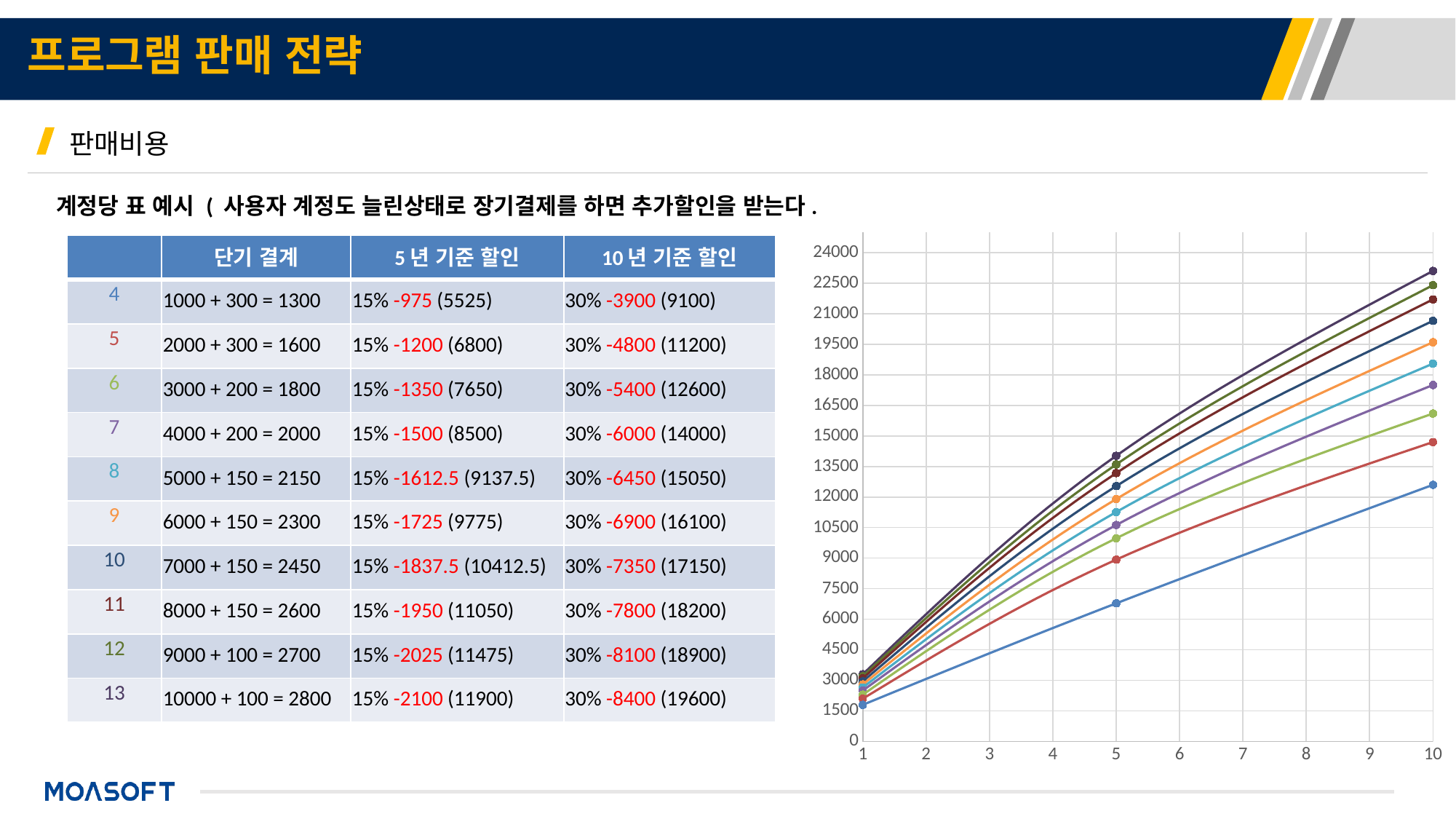

# 프로그램 판매 전략
판매비용

계정당 표 예시 ( 사용자 계정도 늘린상태로 장기결제를 하면 추가할인을 받는다.

### Chart

| Category | Y 값 | 열1 | 열2 | 열3 | 열4 | 열5 | 열6 | 열7 | 열8 | 열9 |
|---|---|---|---|---|---|---|---|---|---|---|
|  | 단기 결계 | 5년 기준 할인 | 10년 기준 할인 |
| --- | --- | --- | --- |
| 4 | 1000 + 300 = 1300 | 15% -975 (5525) | 30% -3900 (9100) |
| 5 | 2000 + 300 = 1600 | 15% -1200 (6800) | 30% -4800 (11200) |
| 6 | 3000 + 200 = 1800 | 15% -1350 (7650) | 30% -5400 (12600) |
| 7 | 4000 + 200 = 2000 | 15% -1500 (8500) | 30% -6000 (14000) |
| 8 | 5000 + 150 = 2150 | 15% -1612.5 (9137.5) | 30% -6450 (15050) |
| 9 | 6000 + 150 = 2300 | 15% -1725 (9775) | 30% -6900 (16100) |
| 10 | 7000 + 150 = 2450 | 15% -1837.5 (10412.5) | 30% -7350 (17150) |
| 11 | 8000 + 150 = 2600 | 15% -1950 (11050) | 30% -7800 (18200) |
| 12 | 9000 + 100 = 2700 | 15% -2025 (11475) | 30% -8100 (18900) |
| 13 | 10000 + 100 = 2800 | 15% -2100 (11900) | 30% -8400 (19600) |